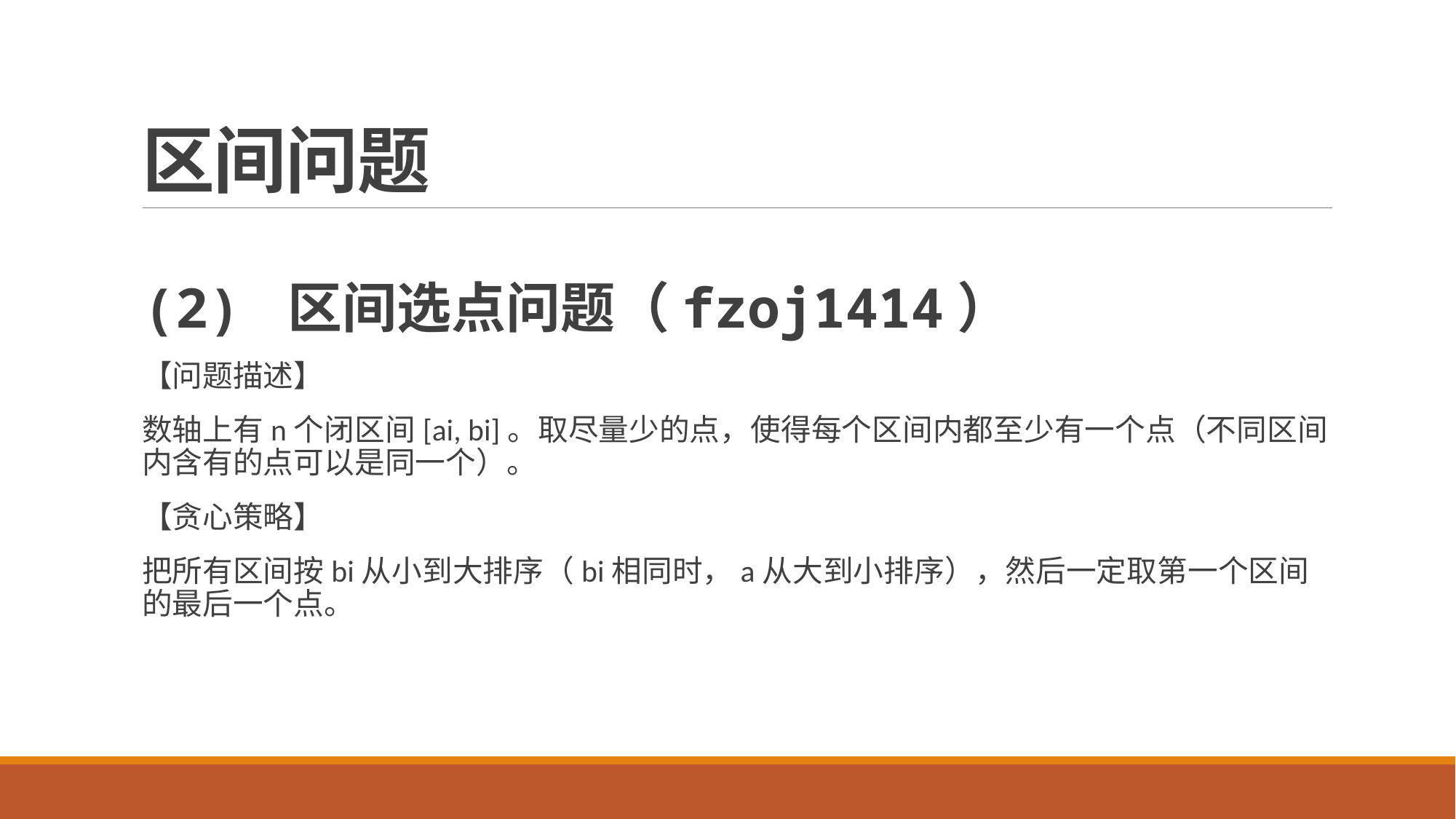

# 区间问题
(2) 区间选点问题（fzoj1414）
【问题描述】
数轴上有n个闭区间[ai, bi]。取尽量少的点，使得每个区间内都至少有一个点（不同区间内含有的点可以是同一个）。
【贪心策略】
把所有区间按bi从小到大排序（bi相同时，a从大到小排序），然后一定取第一个区间的最后一个点。